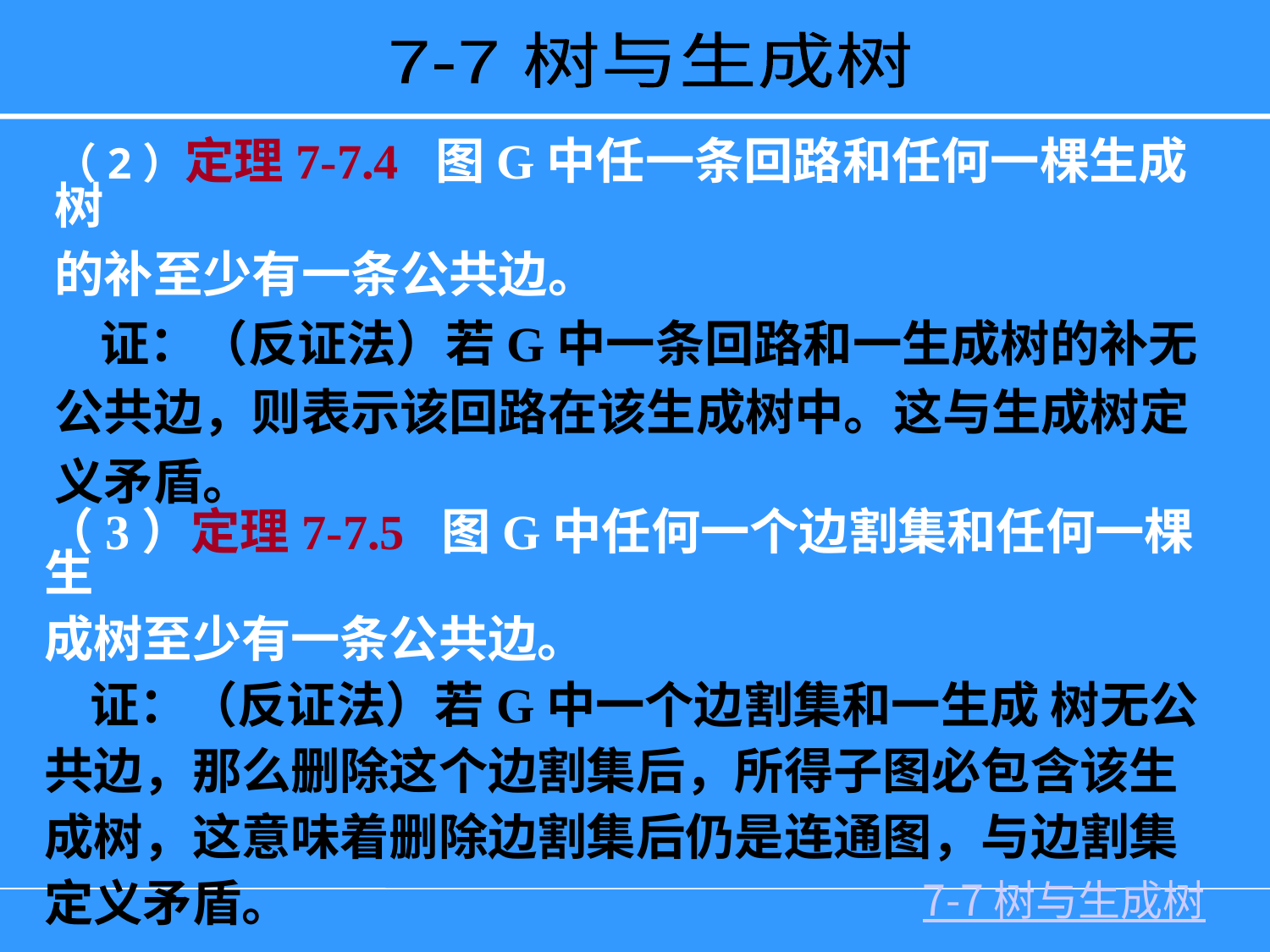

7-7 树与生成树

（2）定理7-7.4  图G中任一条回路和任何一棵生成 树
的补至少有一条公共边。
   证：（反证法）若G中一条回路和一生成树的补无
公共边，则表示该回路在该生成树中。这与生成树定
义矛盾。

（3）定理7-7.5  图G中任何一个边割集和任何一棵生
成树至少有一条公共边。
   证：（反证法）若G中一个边割集和一生成 树无公
共边，那么删除这个边割集后，所得子图必包含该生
成树，这意味着删除边割集后仍是连通图，与边割集
定义矛盾。
7-7 树与生成树